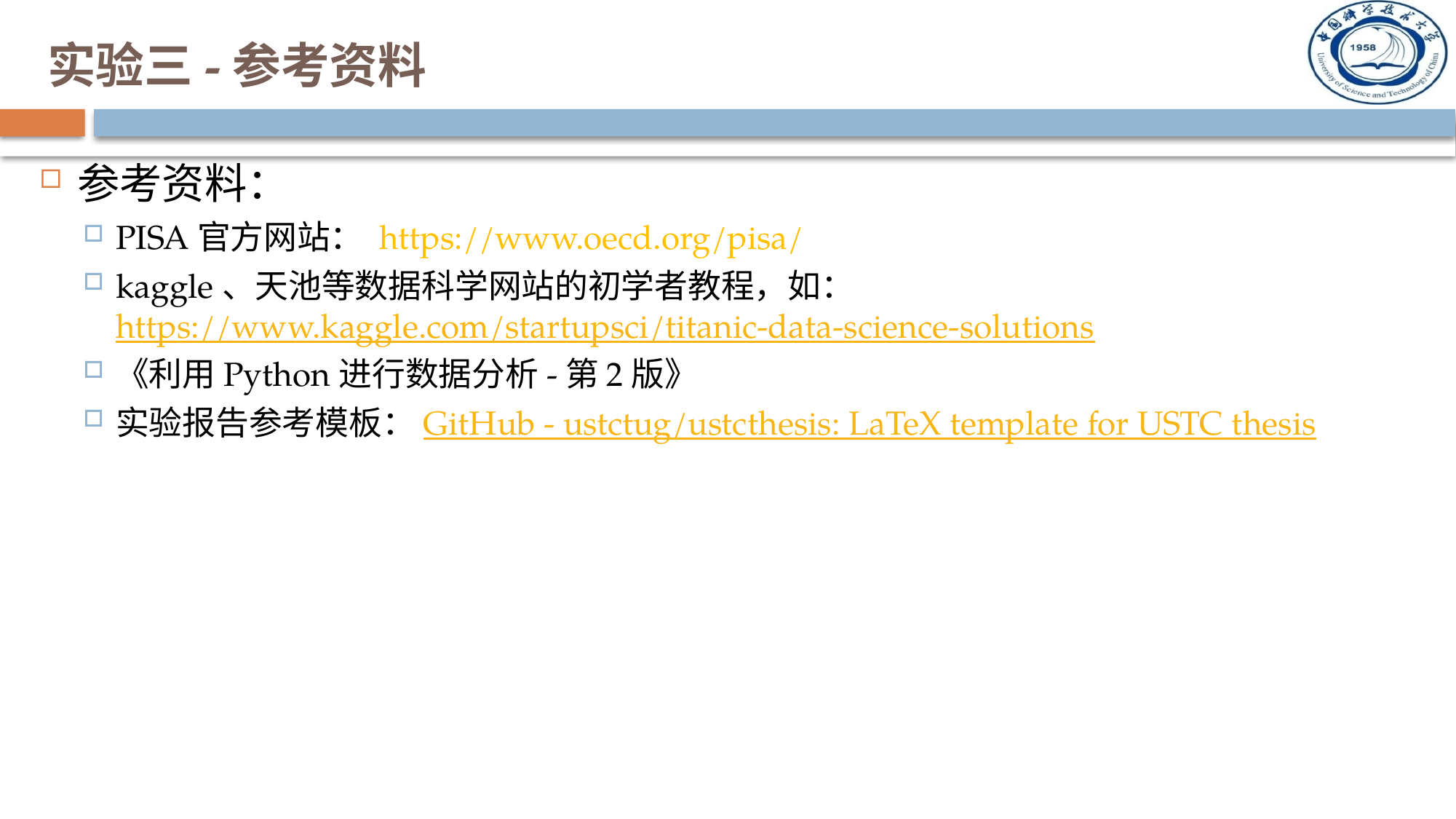

# 实验三-参考资料
参考资料：
PISA官方网站： https://www.oecd.org/pisa/
kaggle、天池等数据科学网站的初学者教程，如：
https://www.kaggle.com/startupsci/titanic-data-science-solutions
《利用Python进行数据分析-第2版》
实验报告参考模板：GitHub - ustctug/ustcthesis: LaTeX template for USTC thesis